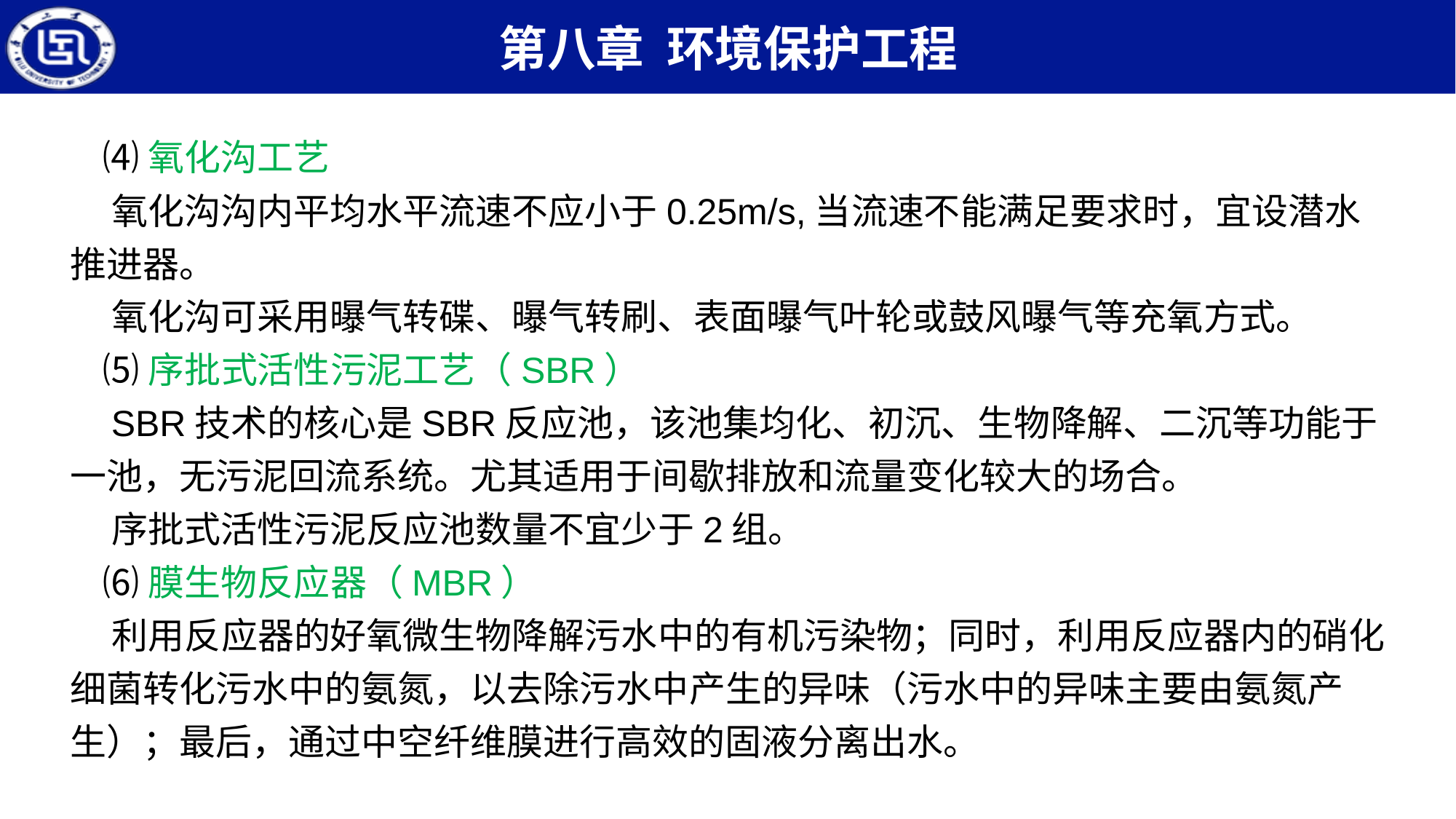

⑷氧化沟工艺
    氧化沟沟内平均水平流速不应小于0.25m/s,当流速不能满足要求时，宜设潜水推进器。
    氧化沟可采用曝气转碟、曝气转刷、表面曝气叶轮或鼓风曝气等充氧方式。
    ⑸序批式活性污泥工艺（SBR）
    SBR技术的核心是SBR反应池，该池集均化、初沉、生物降解、二沉等功能于一池，无污泥回流系统。尤其适用于间歇排放和流量变化较大的场合。
    序批式活性污泥反应池数量不宜少于2组。
    ⑹膜生物反应器（MBR）
    利用反应器的好氧微生物降解污水中的有机污染物；同时，利用反应器内的硝化细菌转化污水中的氨氮，以去除污水中产生的异味（污水中的异味主要由氨氮产生）；最后，通过中空纤维膜进行高效的固液分离出水。